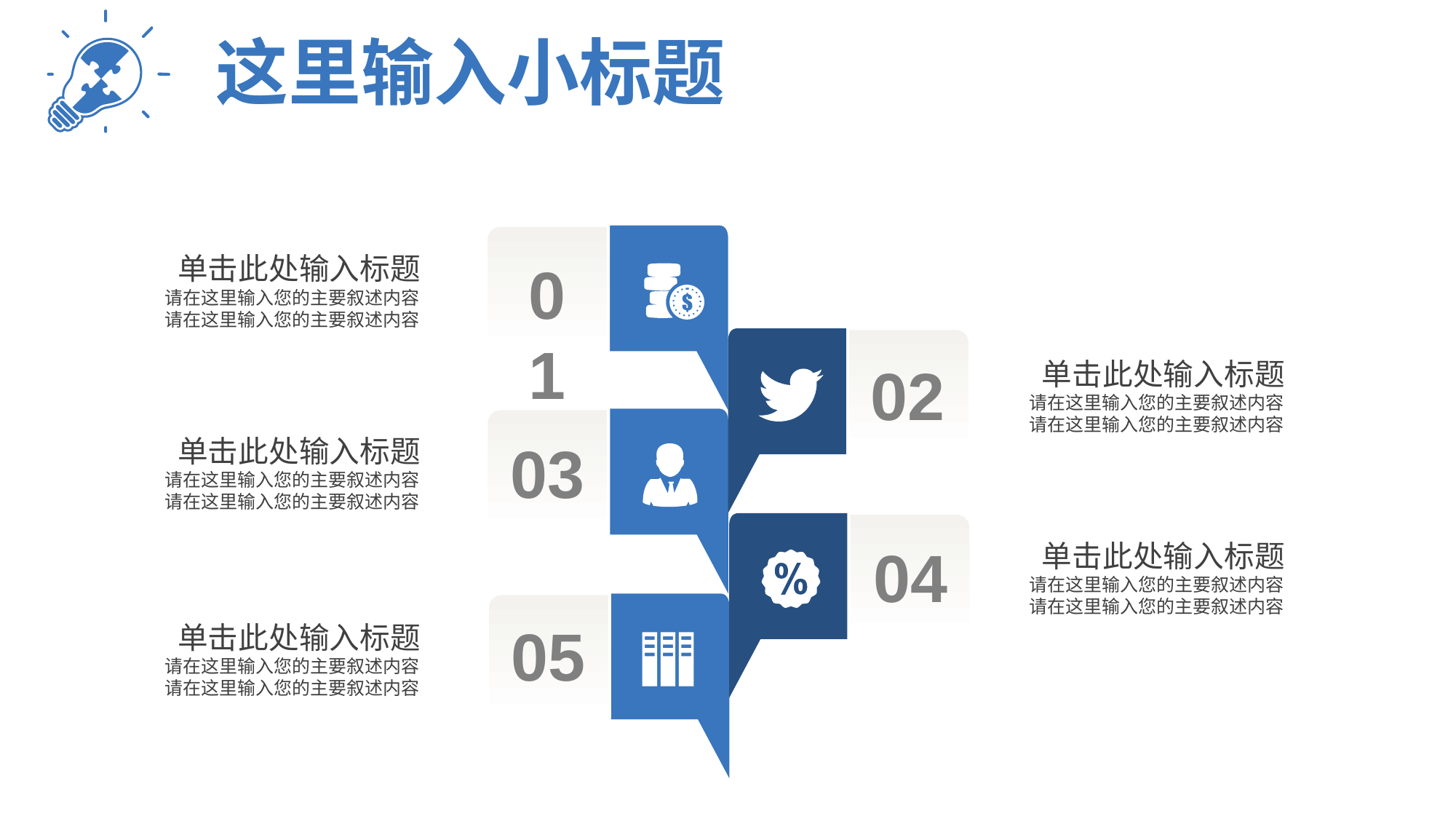

这里输入小标题

 单击此处输入标题
请在这里输入您的主要叙述内容
请在这里输入您的主要叙述内容

01

02
 单击此处输入标题
请在这里输入您的主要叙述内容
请在这里输入您的主要叙述内容

03
 单击此处输入标题
请在这里输入您的主要叙述内容
请在这里输入您的主要叙述内容

04
 单击此处输入标题
请在这里输入您的主要叙述内容
请在这里输入您的主要叙述内容

05
 单击此处输入标题
请在这里输入您的主要叙述内容
请在这里输入您的主要叙述内容